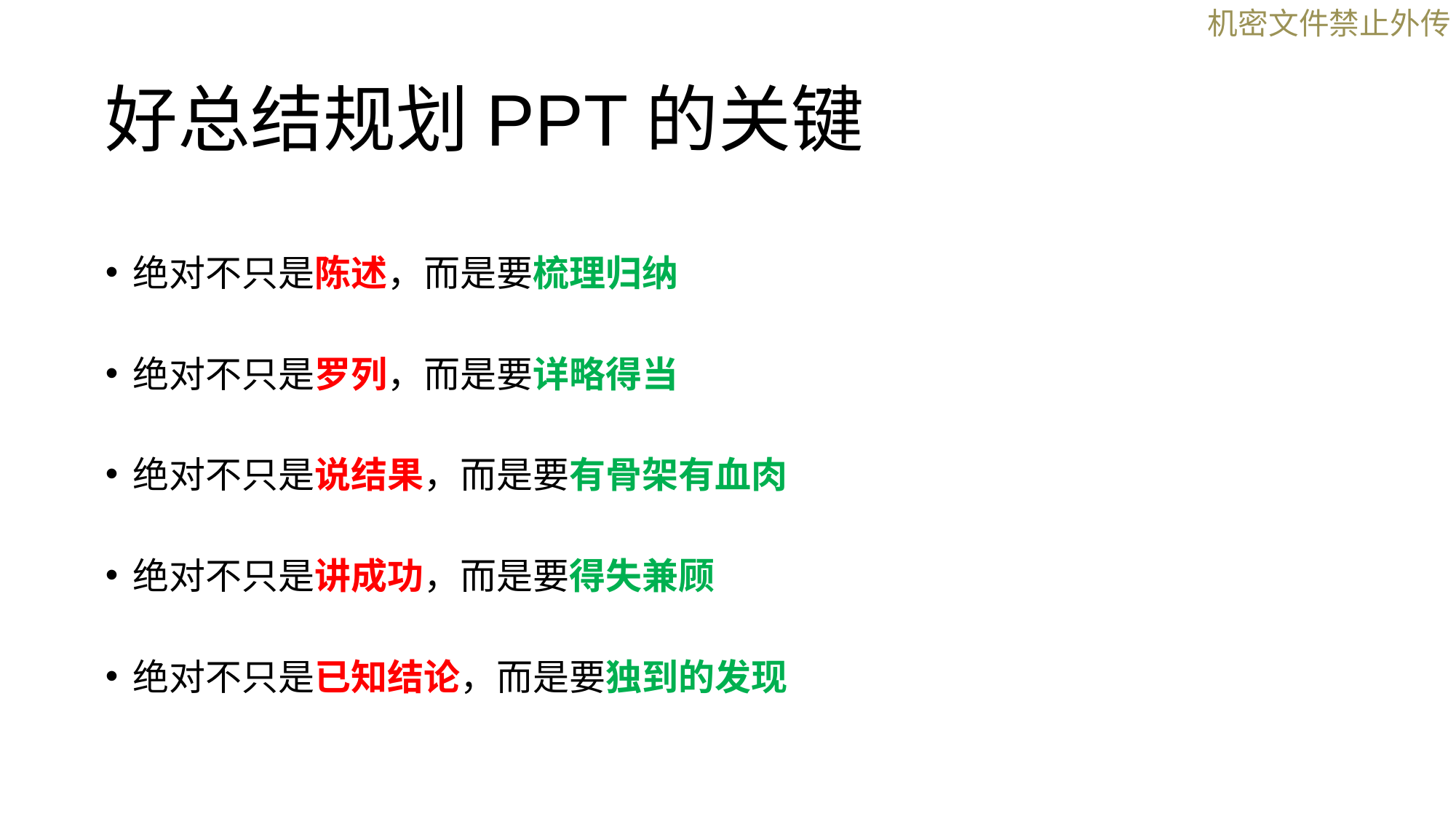

# 好总结规划PPT的关键
绝对不只是陈述，而是要梳理归纳

绝对不只是罗列，而是要详略得当

绝对不只是说结果，而是要有骨架有血肉

绝对不只是讲成功，而是要得失兼顾

绝对不只是已知结论，而是要独到的发现